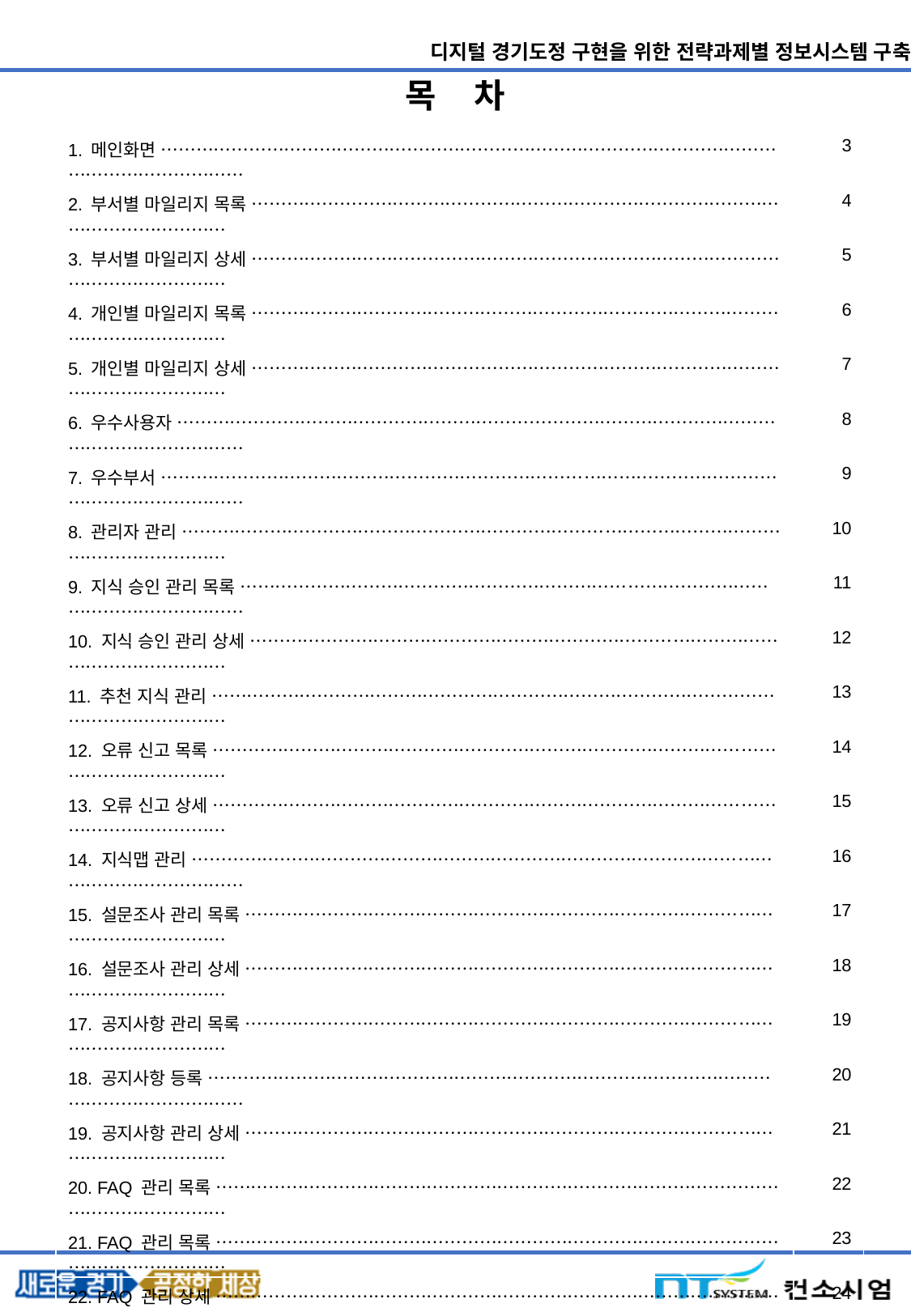

목    차
| 1. 메인화면 ……………………………………………………………………………………………………………………… | 3 |
| --- | --- |
| 2. 부서별 마일리지 목록 ……………………………………………………………………………………………………… | 4 |
| 3. 부서별 마일리지 상세 ……………………………………………………………………………………………………… | 5 |
| 4. 개인별 마일리지 목록 ……………………………………………………………………………………………………… | 6 |
| 5. 개인별 마일리지 상세 ……………………………………………………………………………………………………… | 7 |
| 6. 우수사용자 …………………………………………………………………………………………………………………… | 8 |
| 7. 우수부서 ……………………………………………………………………………………………………………………… | 9 |
| 8. 관리자 관리 ………………………………………………………………………………………………………………… | 10 |
| 9. 지식 승인 관리 목록 ………………………………………………………………………………………………………… | 11 |
| 10. 지식 승인 관리 상세 ……………………………………………………………………………………………………… | 12 |
| 11. 추천 지식 관리 …………………………………………………………………………………………………………… | 13 |
| 12. 오류 신고 목록 …………………………………………………………………………………………………………… | 14 |
| 13. 오류 신고 상세 …………………………………………………………………………………………………………… | 15 |
| 14. 지식맵 관리 ………………………………………………………………………………………………………………… | 16 |
| 15. 설문조사 관리 목록 ……………………………………………………………………………………………………… | 17 |
| 16. 설문조사 관리 상세 ……………………………………………………………………………………………………… | 18 |
| 17. 공지사항 관리 목록 ……………………………………………………………………………………………………… | 19 |
| 18. 공지사항 등록 ……………………………………………………………………………………………………………… | 20 |
| 19. 공지사항 관리 상세 ……………………………………………………………………………………………………… | 21 |
| 20. FAQ 관리 목록 …………………………………………………………………………………………………………… | 22 |
| 21. FAQ 관리 목록 …………………………………………………………………………………………………………… | 23 |
| 22. FAQ 관리 상세 …………………………………………………………………………………………………………… | 24 |
| 23. 커뮤니티 관리 목록 ……………………………………………………………………………………………………… | 25 |
| 24. 커뮤니티 관리 상세 ……………………………………………………………………………………………………… | 26 |
| 25. 커뮤니티 배너 관리 목록 ………………………………………………………………………………………………… | 27 |
| 26. 커뮤니티 배너 등록 ……………………………………………………………………………………………………… | 28 |
| 27. 커뮤니티 배너 관리 상세 ……………………………………………………………………………………………… | 29 |
| 28. 메뉴 관리 …………………………………………………………………………………………………………………… | 30 |
| 29. 접속통계 …………………………………………………………………………………………………………………… | 31 |
| 30. 지식통계 …………………………………………………………………………………………………………………… | 32 |
| 31. 접속통계 …………………………………………………………………………………………………………………… | 33 |
| 32. 검색통계 …………………………………………………………………………………………………………………… | 34 |
| 33. 로그관리 …………………………………………………………………………………………………………………… | 35 |
|  |  |